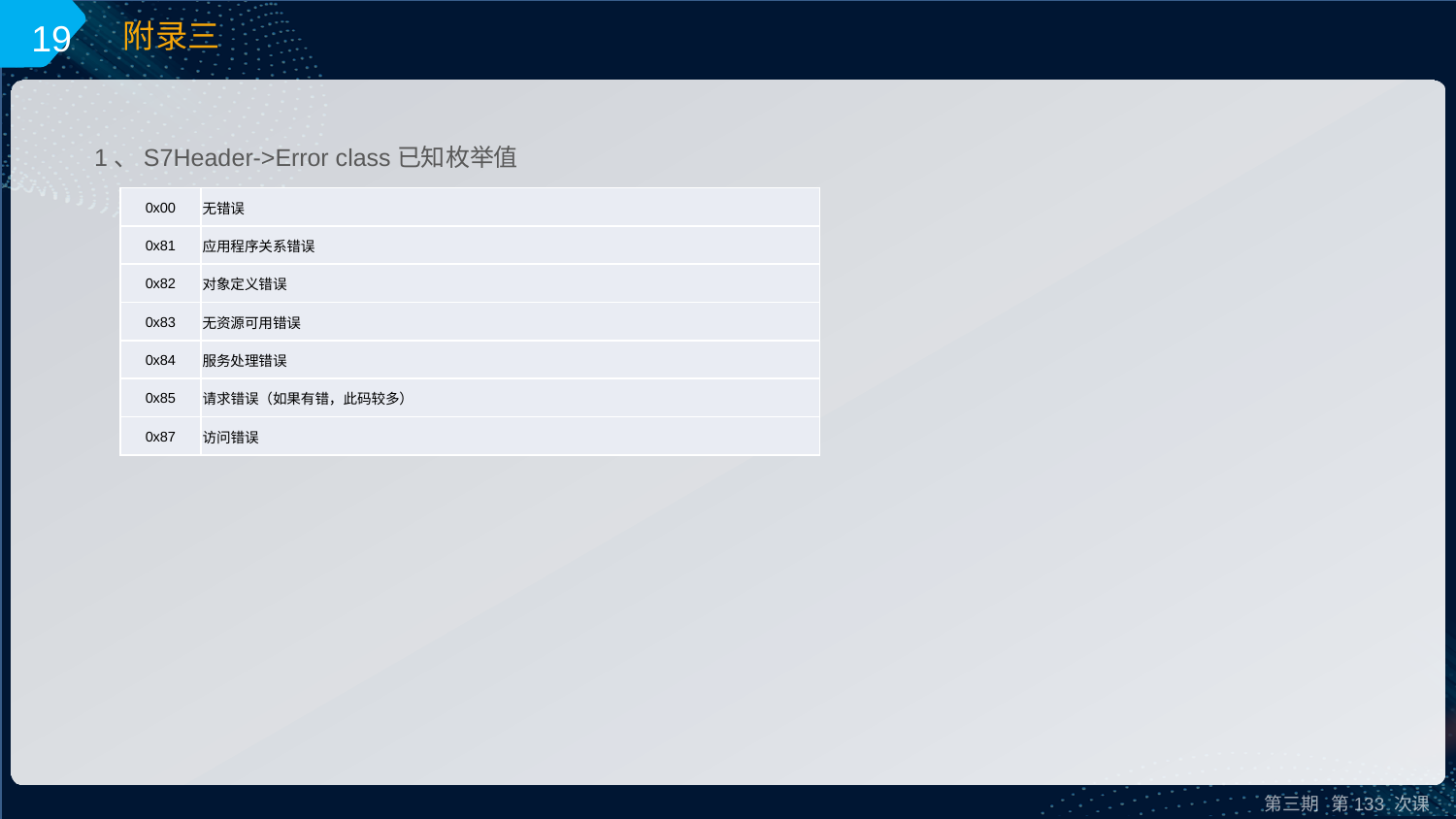

19
附录三
1、S7Header->Error class已知枚举值
| 0x00 | 无错误 |
| --- | --- |
| 0x81 | 应用程序关系错误 |
| 0x82 | 对象定义错误 |
| 0x83 | 无资源可用错误 |
| 0x84 | 服务处理错误 |
| 0x85 | 请求错误（如果有错，此码较多） |
| 0x87 | 访问错误 |